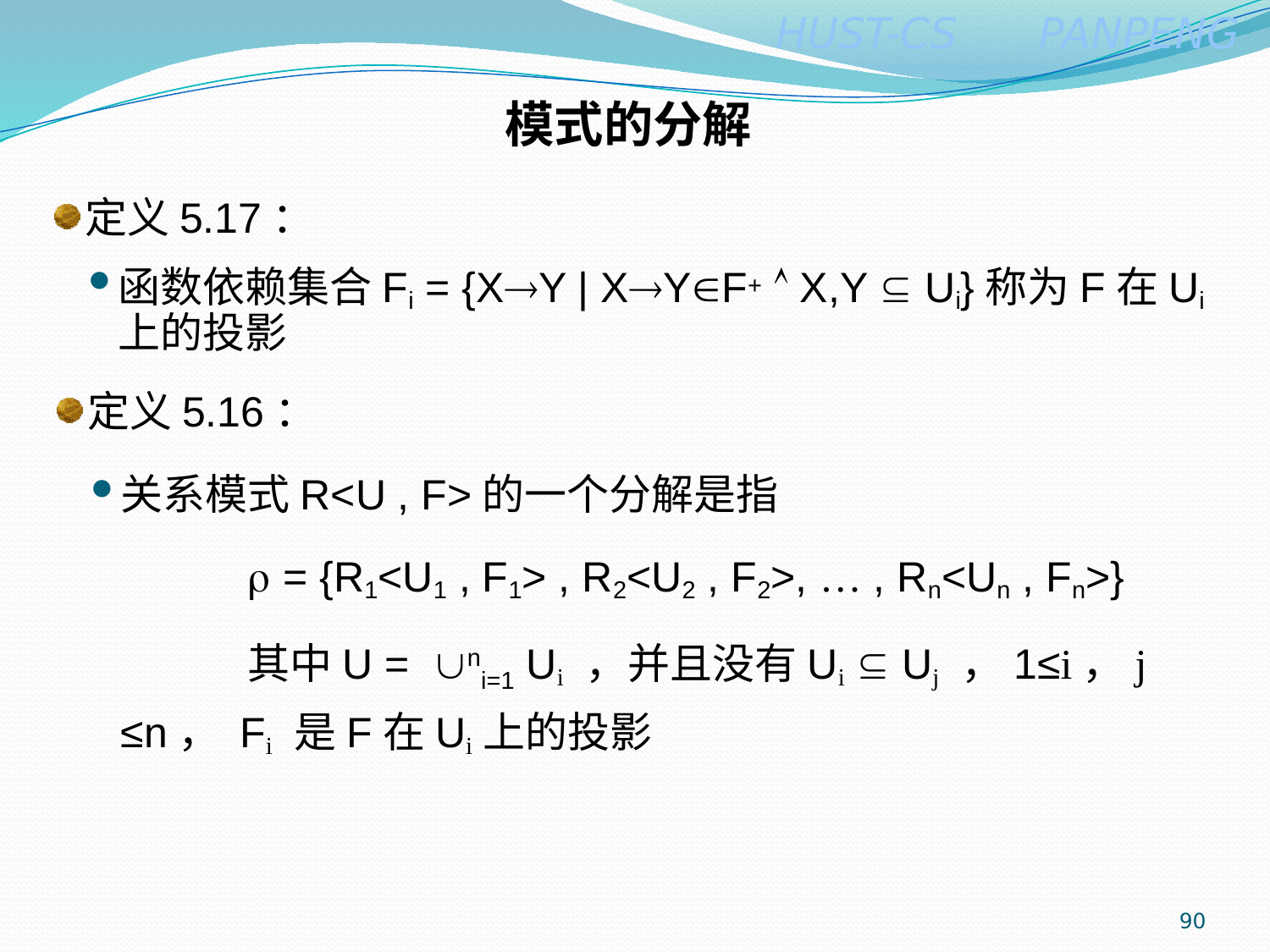

模式的分解
定义5.17：
函数依赖集合Fi = {X→Y | X→Y∈F+ ∧ X,Y ⊆ Ui}称为F在Ui上的投影
定义5.16：
关系模式R<U , F>的一个分解是指
	ρ = {R1<U1 , F1> , R2<U2 , F2>, … , Rn<Un , Fn>}
	其中U =  ∪ni=1 Ui ，并且没有Ui ⊆ Uj ，1≤i，j ≤n， Fi 是F在Ui上的投影
90